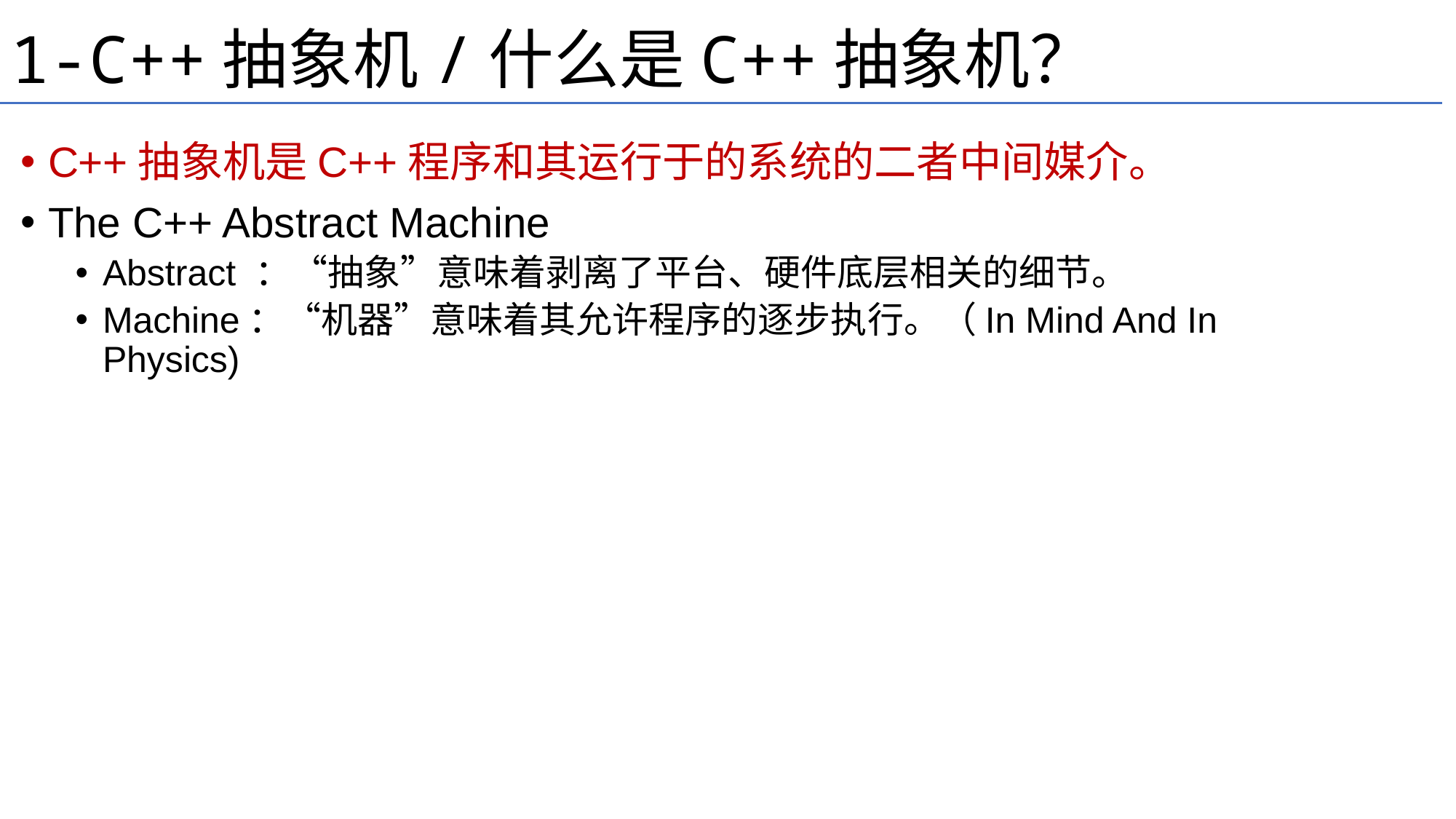

1-C++抽象机/什么是C++抽象机？
C++抽象机是C++程序和其运行于的系统的二者中间媒介。
The C++ Abstract Machine
Abstract ：“抽象”意味着剥离了平台、硬件底层相关的细节。
Machine：“机器”意味着其允许程序的逐步执行。（In Mind And In Physics)